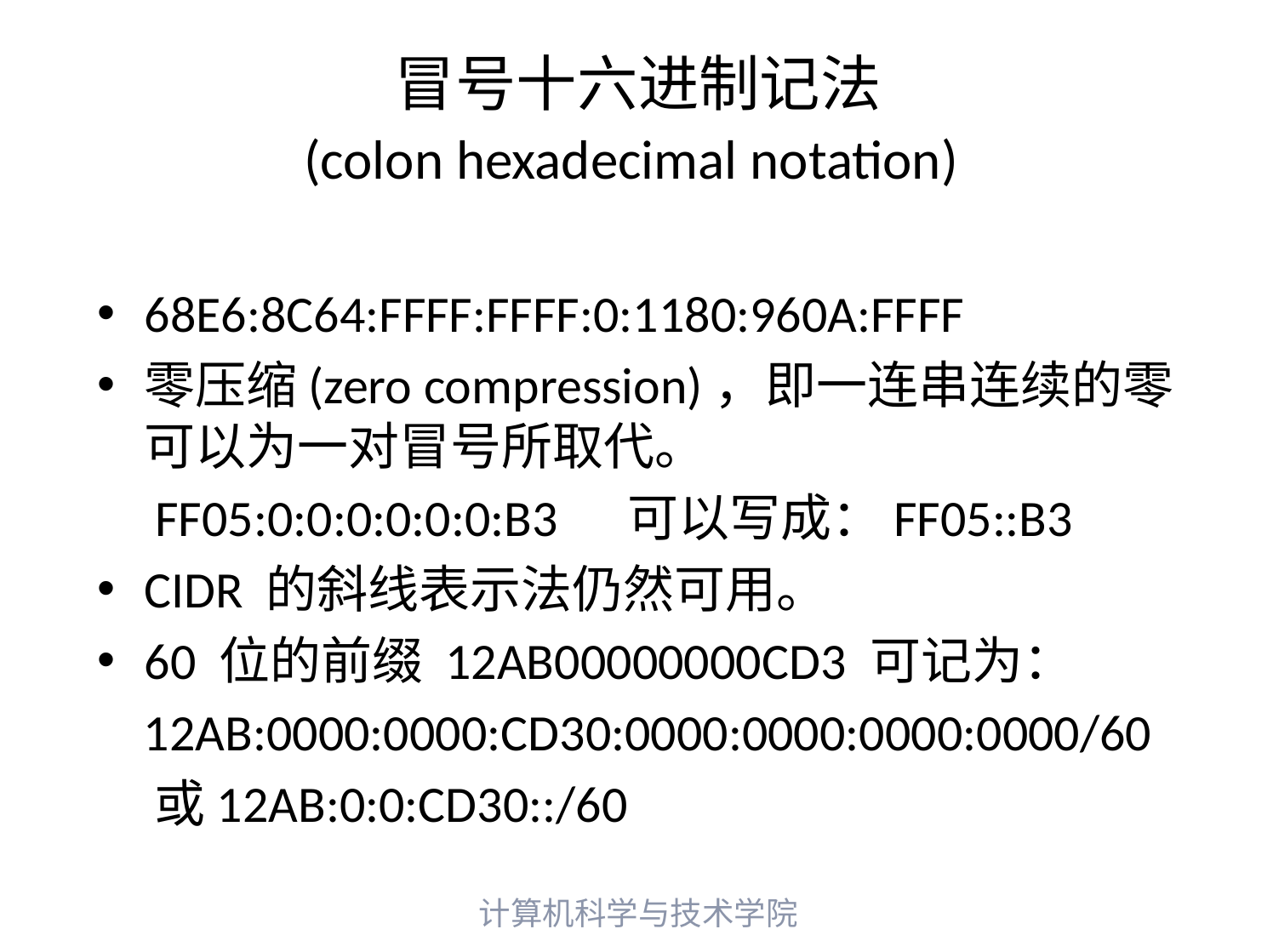

# 冒号十六进制记法 (colon hexadecimal notation)
68E6:8C64:FFFF:FFFF:0:1180:960A:FFFF
零压缩(zero compression)，即一连串连续的零可以为一对冒号所取代。
     FF05:0:0:0:0:0:0:B3     可以写成：FF05::B3
CIDR 的斜线表示法仍然可用。
60 位的前缀 12AB00000000CD3 可记为：
    12AB:0000:0000:CD30:0000:0000:0000:0000/60
    或12AB:0:0:CD30::/60

计算机科学与技术学院
140